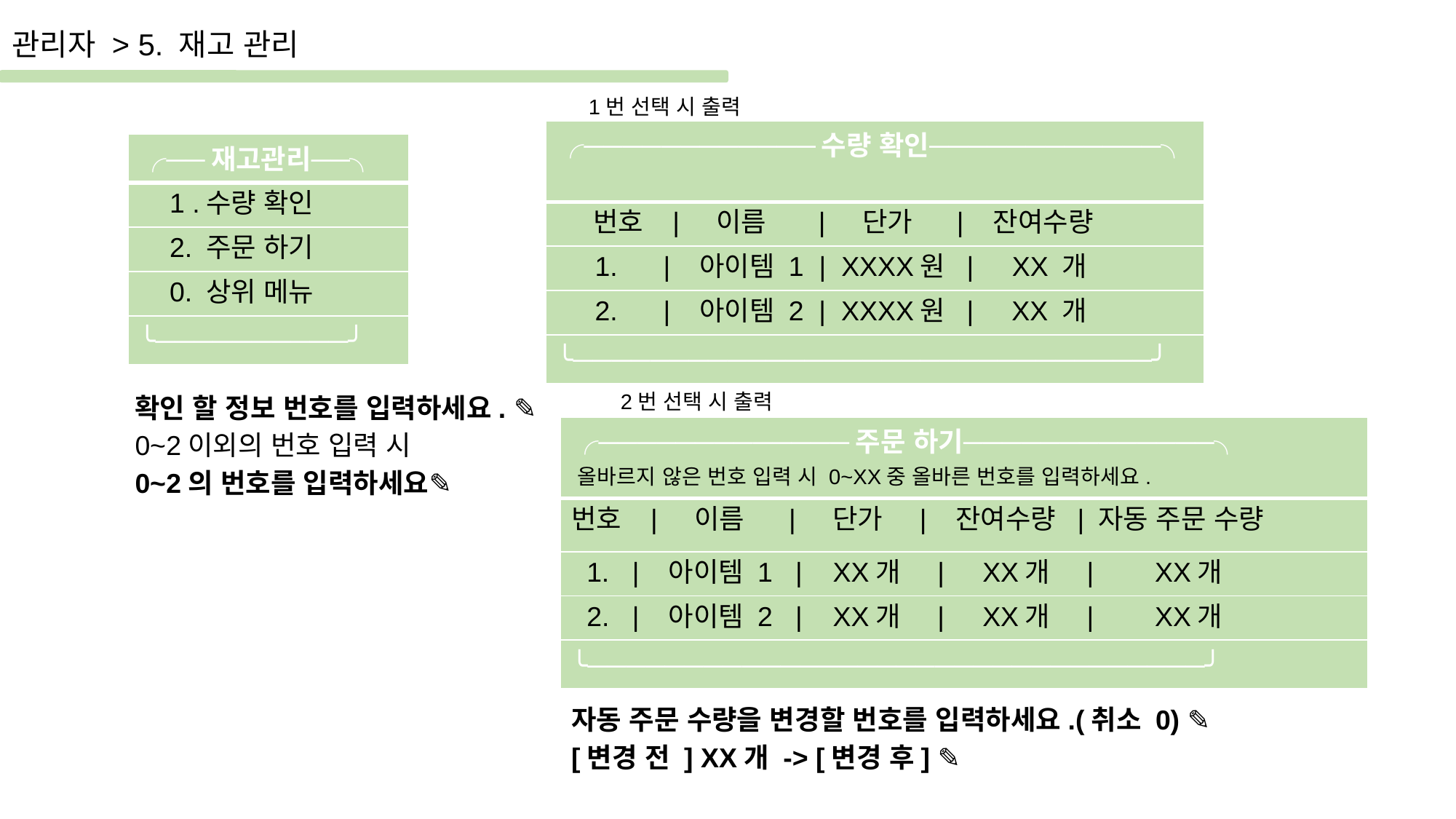

관리자 > 5. 재고 관리

1번 선택 시 출력
| ╭────────────수량 확인────────────╮ |
| --- |
| 번호 | 이름 | 단가 | 잔여수량 |
| 1. | 아이템 1 | XXXX원 | XX 개 |
| 2. | 아이템 2 | XXXX원 | XX 개 |
| ╰──────────────────────────────╯ |
| ╭──재고관리──╮ |
| --- |
| 1 .수량 확인 |
| 2. 주문 하기 |
| 0. 상위 메뉴 |
| ╰──────────╯ |
2번 선택 시 출력
확인 할 정보 번호를 입력하세요. ✎
0~2이외의 번호 입력 시
0~2의 번호를 입력하세요✎
| ╭─────────────주문 하기─────────────╮ |
| --- |
| 번호 | 이름 | 단가 | 잔여수량 | 자동 주문 수량 |
| 1. | 아이템 1 | XX개 | XX개 | XX개 |
| 2. | 아이템 2 | XX개 | XX개 | XX개 |
| ╰────────────────────────────────╯ |
올바르지 않은 번호 입력 시 0~XX중 올바른 번호를 입력하세요.
자동 주문 수량을 변경할 번호를 입력하세요.(취소 0) ✎
[변경 전 ] XX개 -> [변경 후] ✎